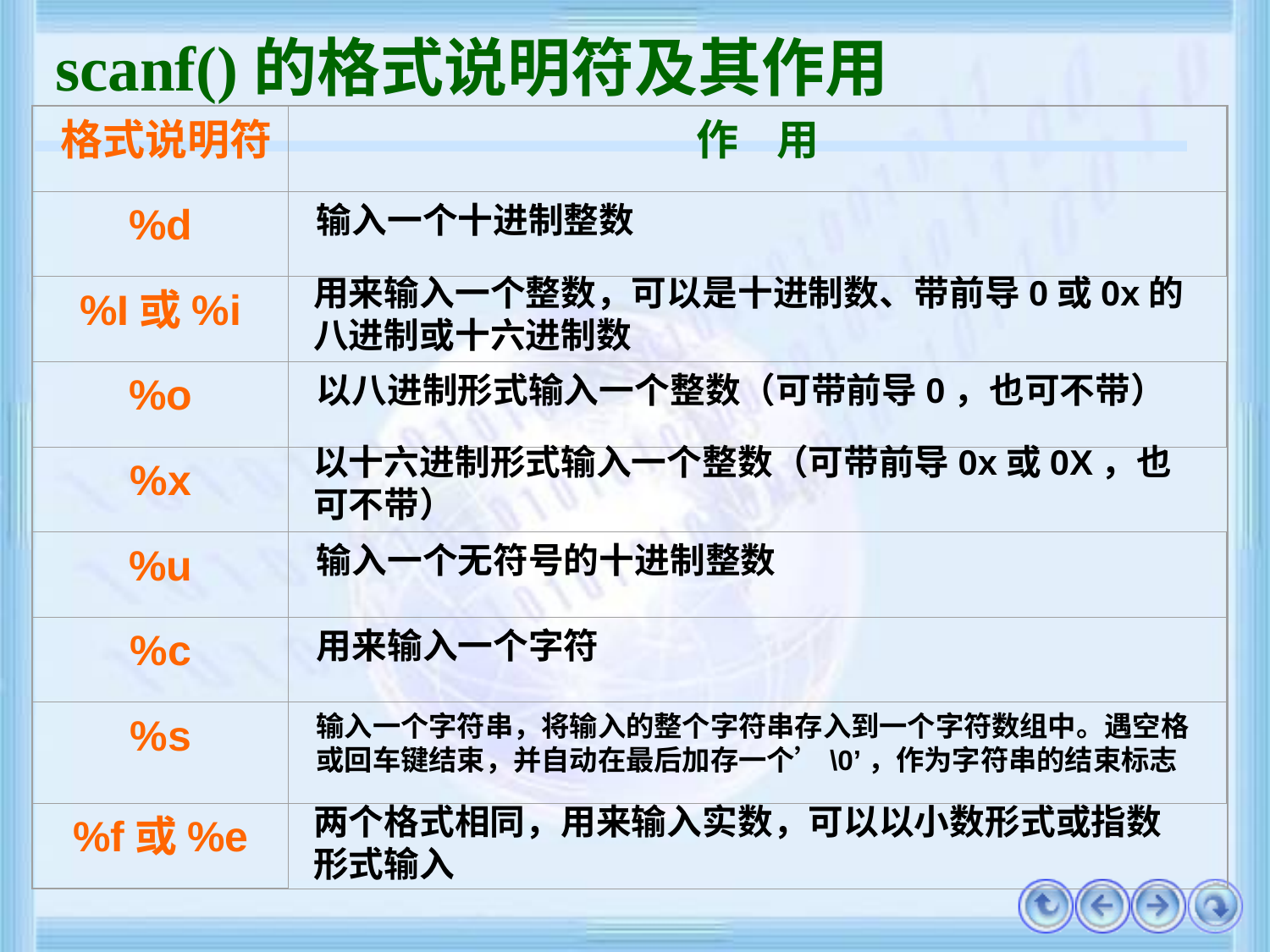

scanf()的格式说明符及其作用

格式说明符

作    用

%d

输入一个十进制整数

用来输入一个整数，可以是十进制数、带前导0或0x的八进制或十六进制数

%I或%i

%o

以八进制形式输入一个整数（可带前导0，也可不带）

以十六进制形式输入一个整数（可带前导0x或0X，也可不带）

%x

%u

输入一个无符号的十进制整数

%c

用来输入一个字符

%s

输入一个字符串，将输入的整个字符串存入到一个字符数组中。遇空格或回车键结束，并自动在最后加存一个’\0’，作为字符串的结束标志

两个格式相同，用来输入实数，可以以小数形式或指数形式输入

%f或%e